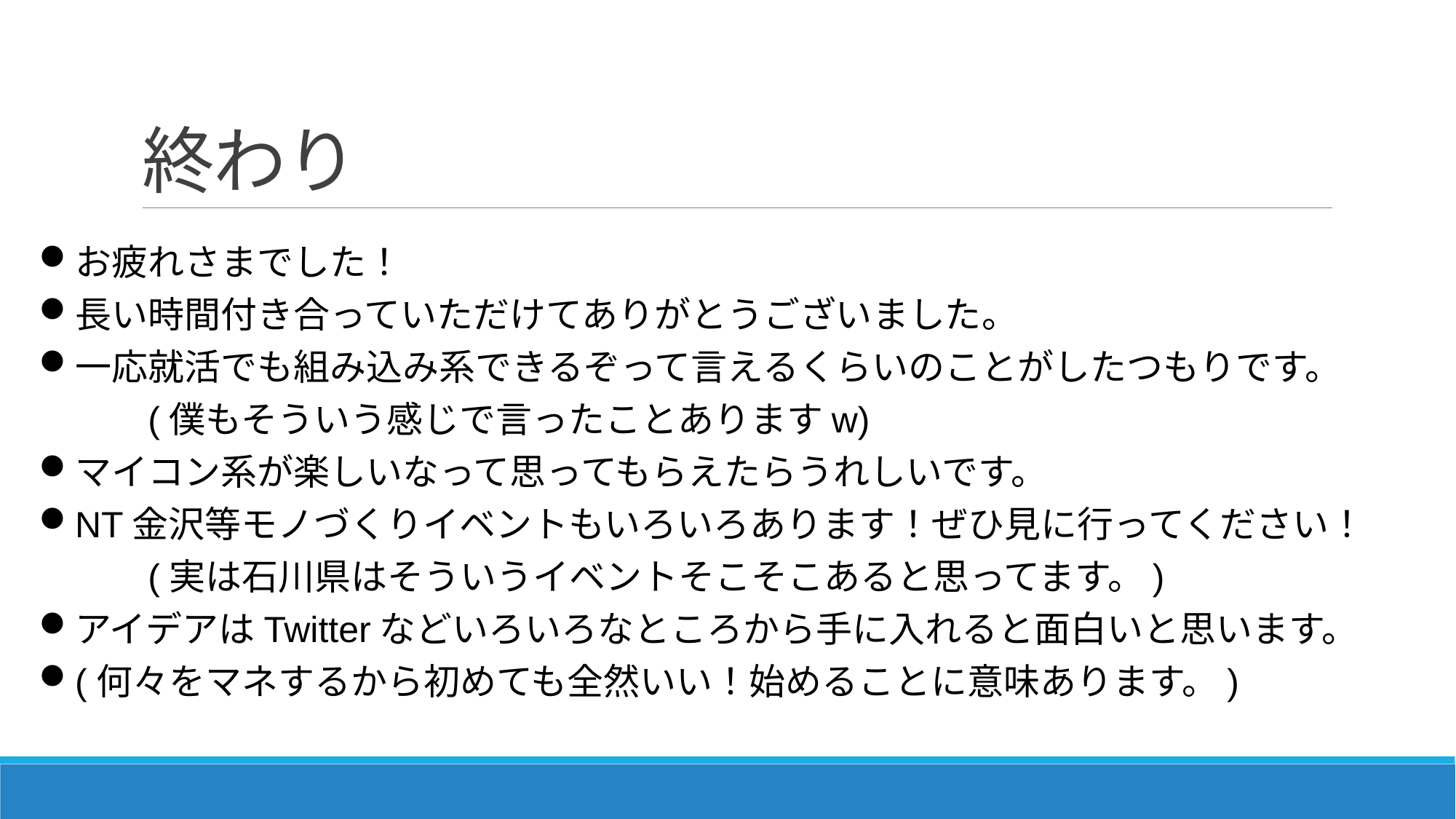

# 終わり
お疲れさまでした！
長い時間付き合っていただけてありがとうございました。
一応就活でも組み込み系できるぞって言えるくらいのことがしたつもりです。
	(僕もそういう感じで言ったことありますw)
マイコン系が楽しいなって思ってもらえたらうれしいです。
NT金沢等モノづくりイベントもいろいろあります！ぜひ見に行ってください！
	(実は石川県はそういうイベントそこそこあると思ってます。)
アイデアはTwitterなどいろいろなところから手に入れると面白いと思います。
(何々をマネするから初めても全然いい！始めることに意味あります。)